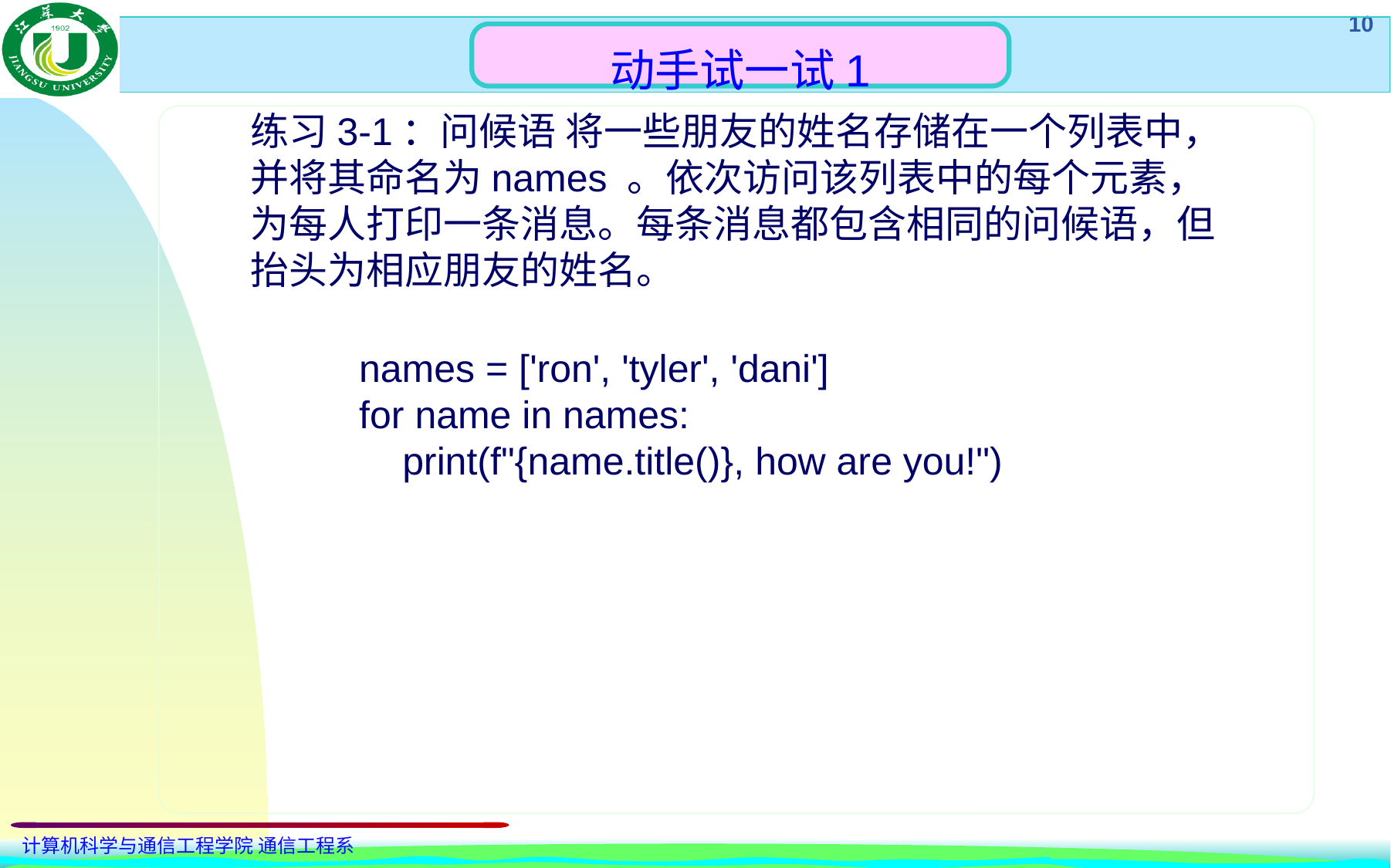

动手试一试1
练习3-1：问候语 将一些朋友的姓名存储在一个列表中，并将其命名为names 。依次访问该列表中的每个元素，为每人打印一条消息。每条消息都包含相同的问候语，但抬头为相应朋友的姓名。
names = ['ron', 'tyler', 'dani']
for name in names:
    print(f"{name.title()}, how are you!")